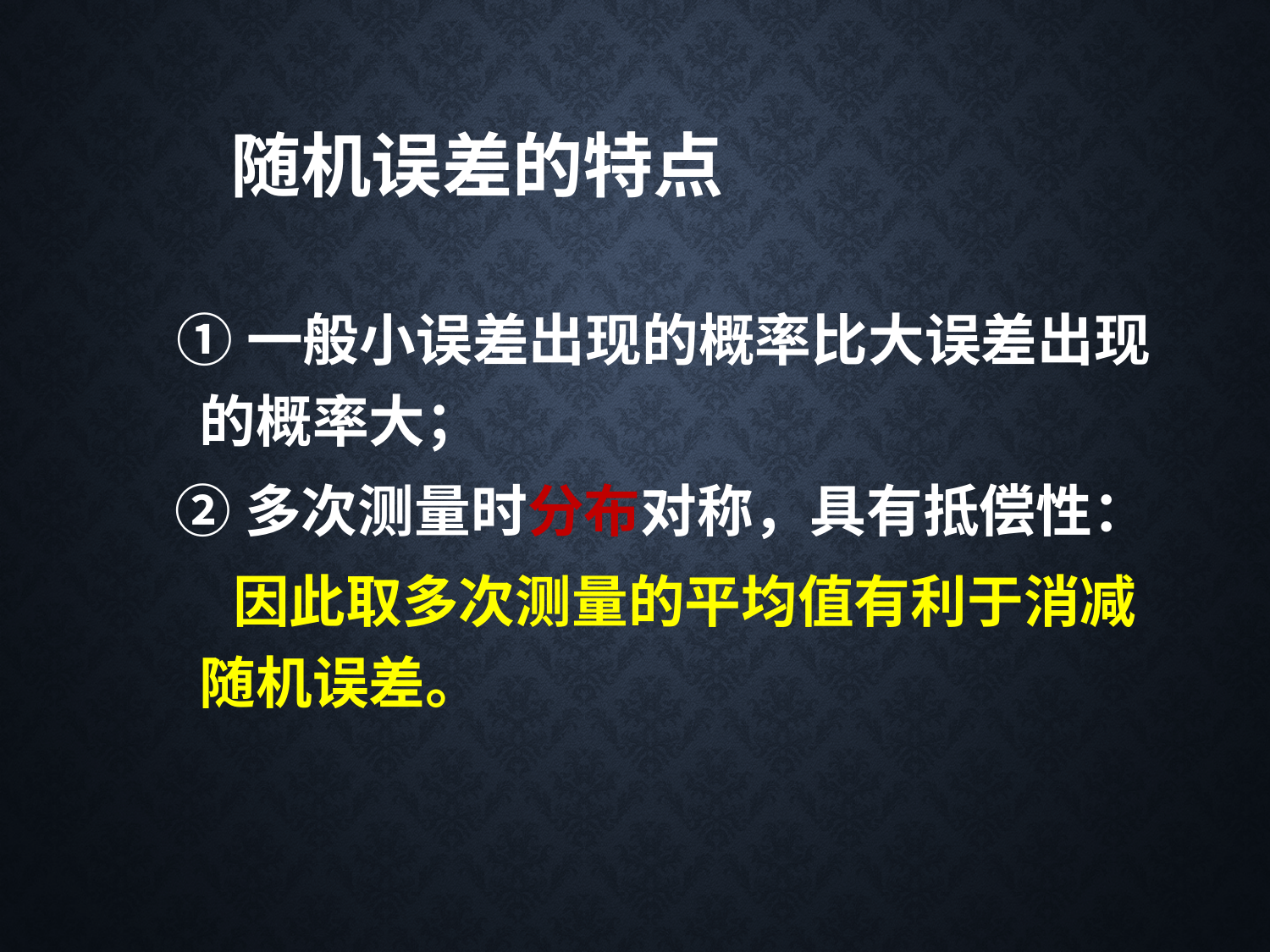

# 随机误差的特点
 ①一般小误差出现的概率比大误差出现的概率大；
 ②多次测量时分布对称，具有抵偿性：
    因此取多次测量的平均值有利于消减随机误差。